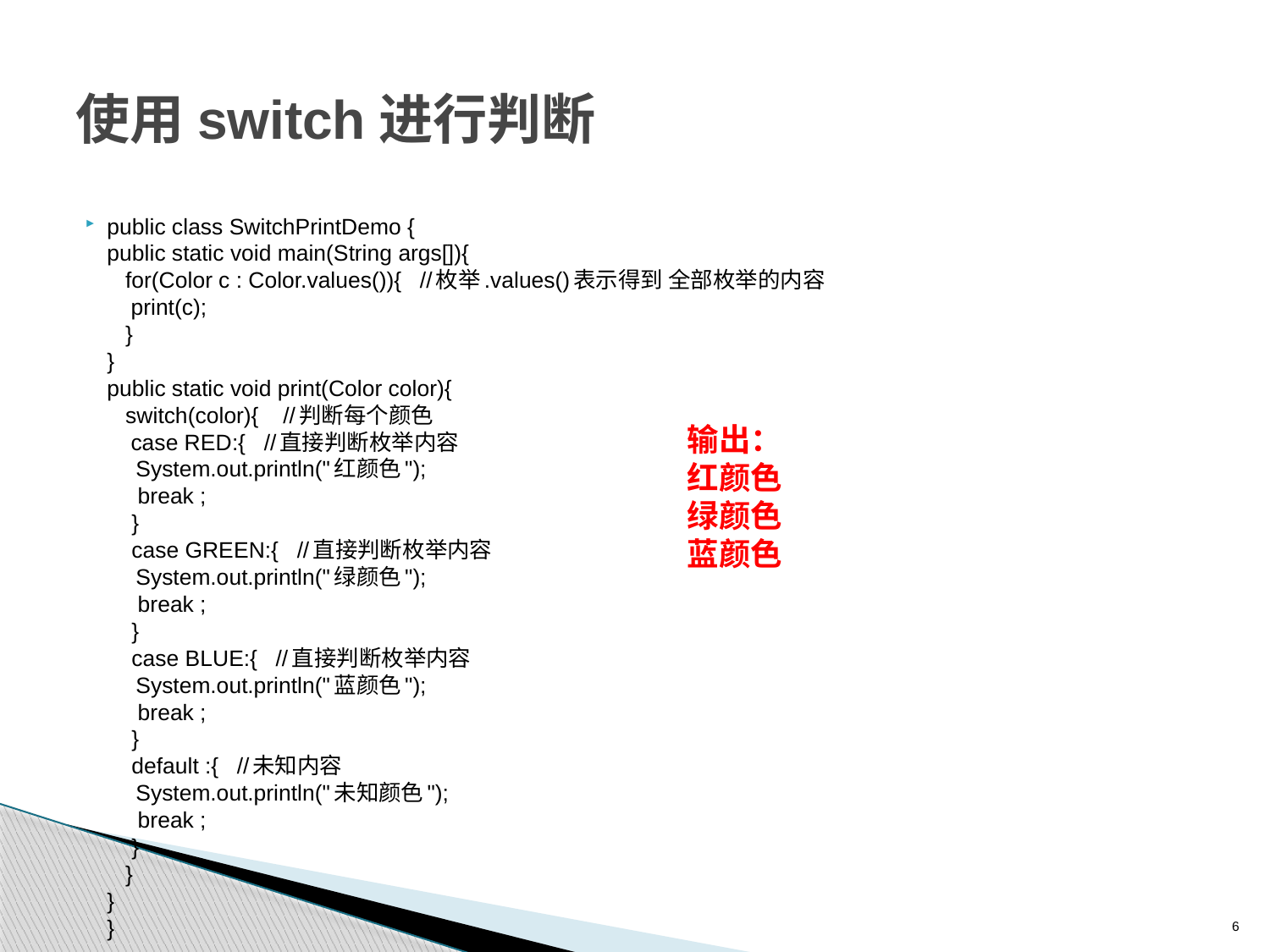

# 使用switch进行判断
public class SwitchPrintDemo {
public static void main(String args[]){
   for(Color c : Color.values()){   //枚举.values()表示得到 全部枚举的内容
    print(c);
   }
}
public static void print(Color color){
   switch(color){    //判断每个颜色
    case RED:{   //直接判断枚举内容
     System.out.println("红颜色");
     break ;
    }
    case GREEN:{   //直接判断枚举内容
     System.out.println("绿颜色");
     break ;
    }
    case BLUE:{   //直接判断枚举内容
     System.out.println("蓝颜色");
     break ;
    }
    default :{   //未知内容
     System.out.println("未知颜色");
     break ;
    }
   }
}
}
输出：
红颜色
绿颜色
蓝颜色
6